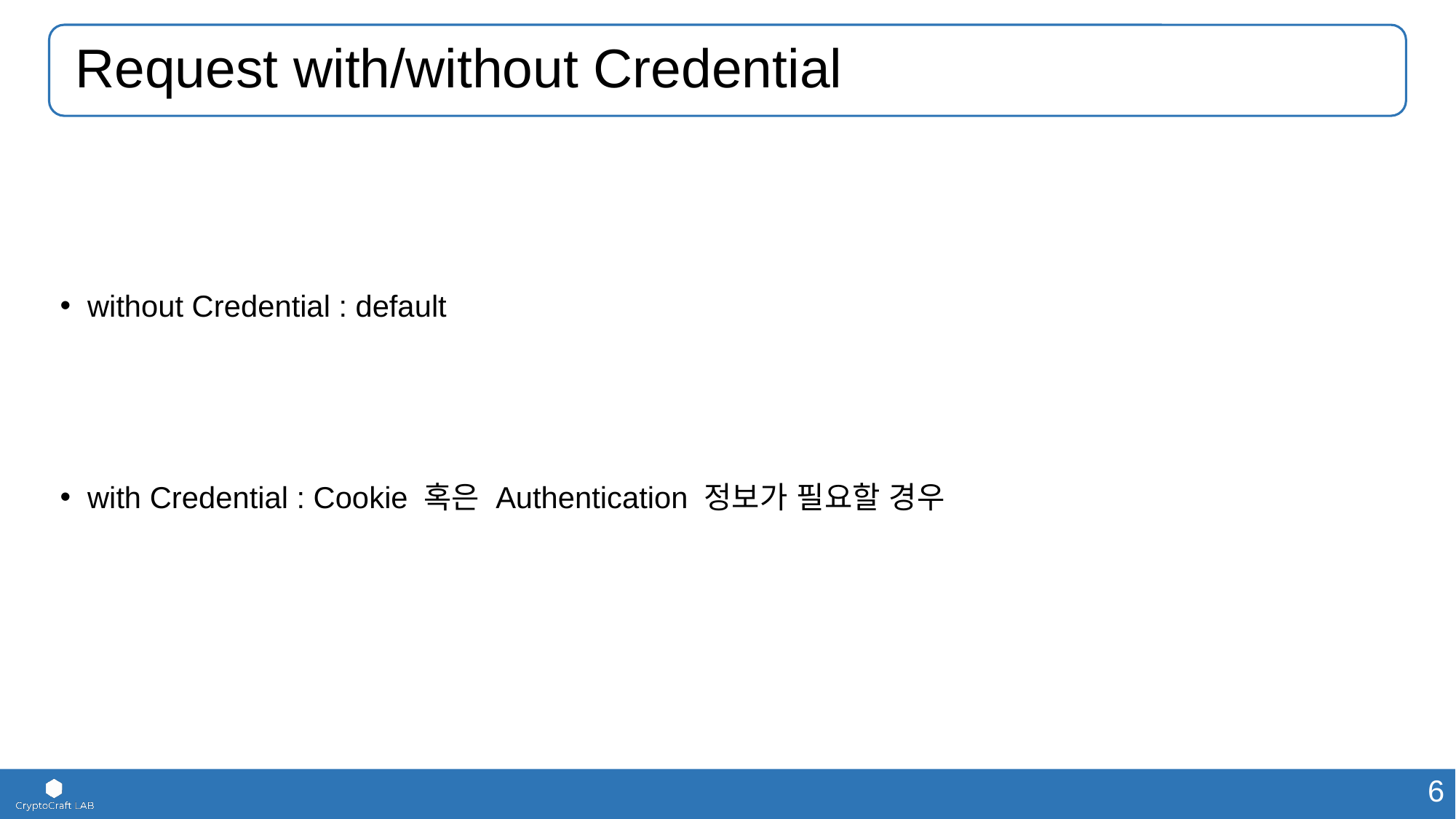

# Request with/without Credential

without Credential : default

with Credential : Cookie 혹은 Authentication 정보가 필요할 경우